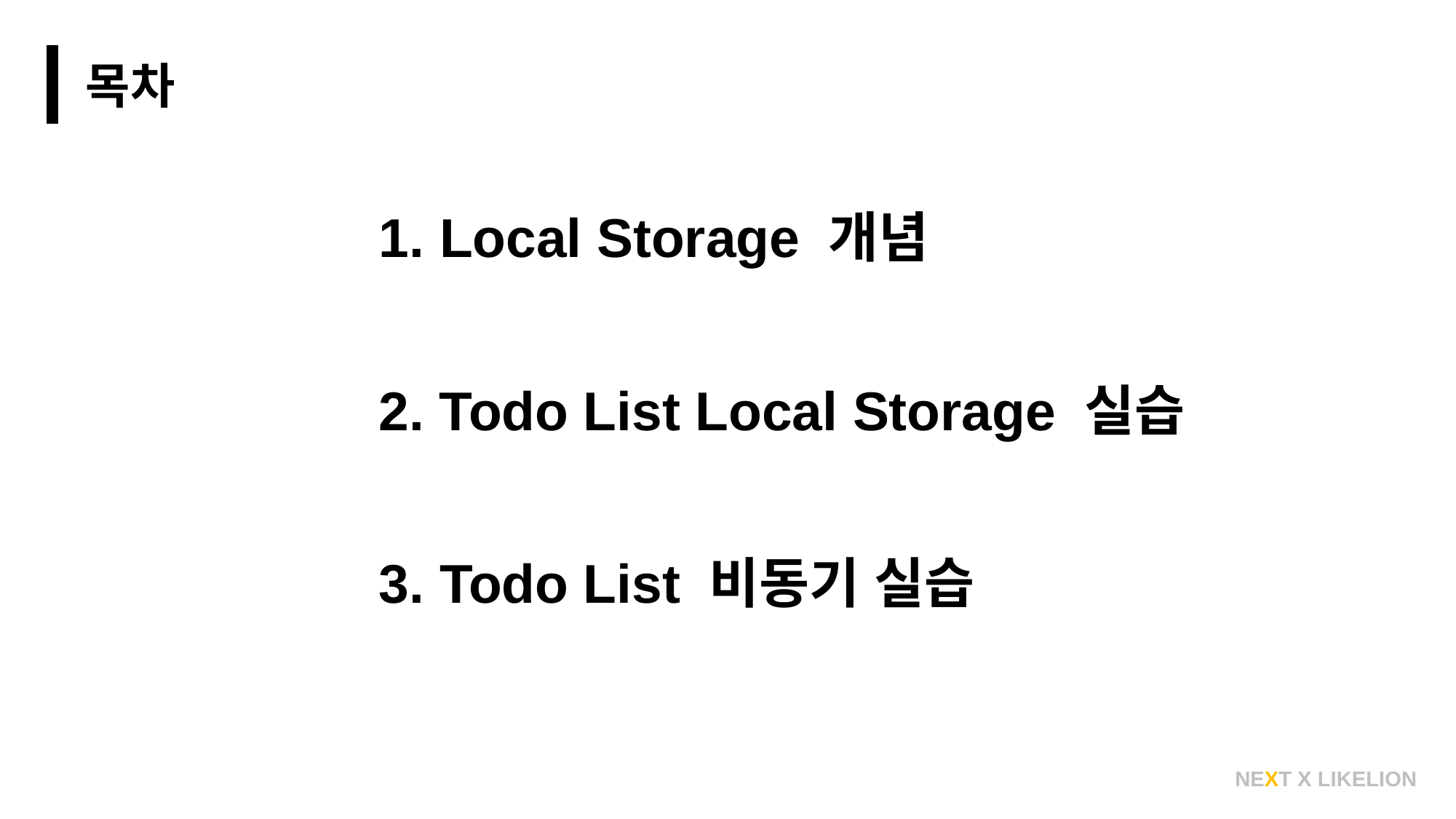

목차
1. Local Storage 개념
2. Todo List Local Storage 실습
3. Todo List 비동기 실습
NEXT X LIKELION